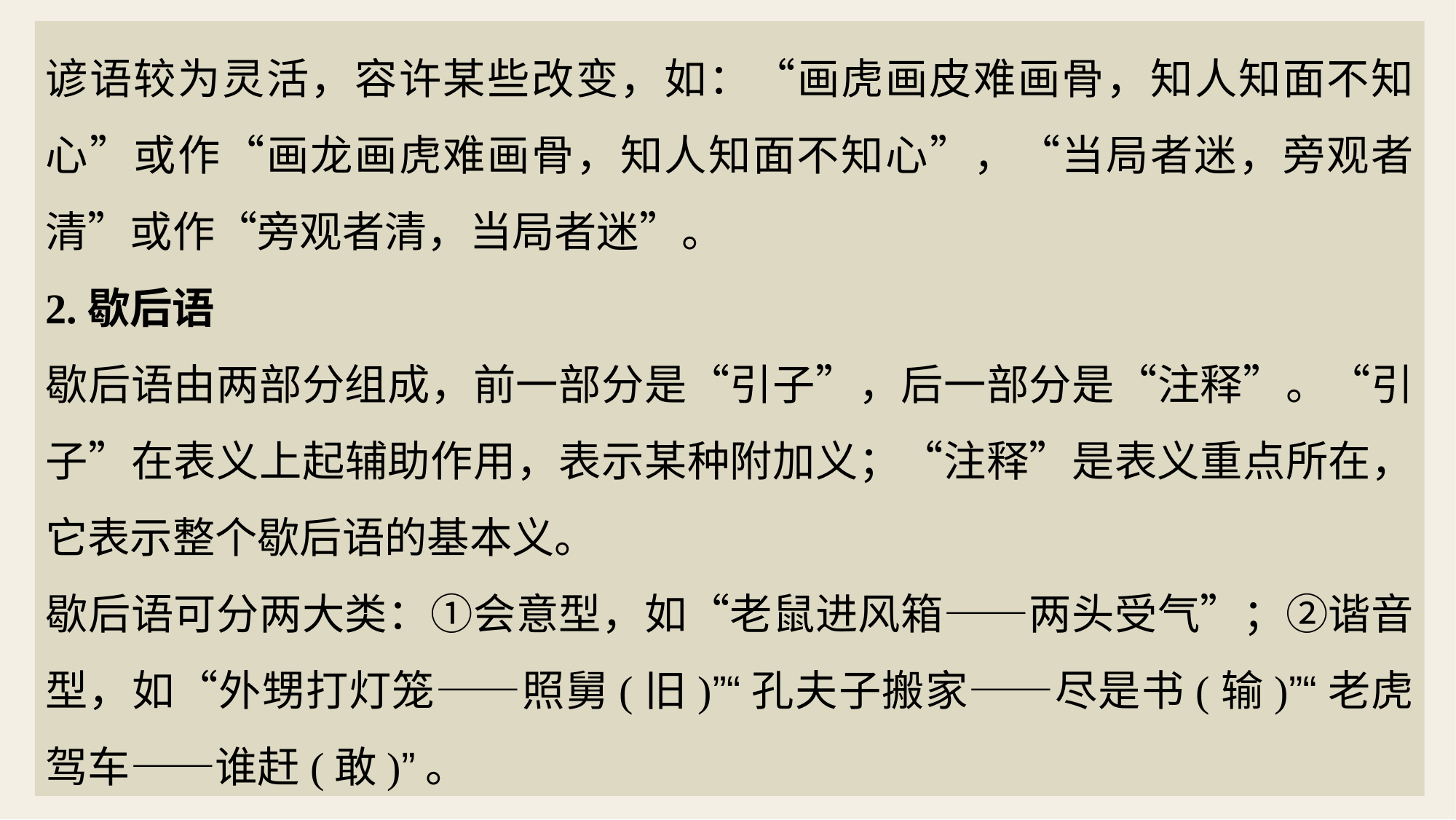

谚语较为灵活，容许某些改变，如：“画虎画皮难画骨，知人知面不知心”或作“画龙画虎难画骨，知人知面不知心”，“当局者迷，旁观者清”或作“旁观者清，当局者迷”。
2.歇后语
歇后语由两部分组成，前一部分是“引子”，后一部分是“注释”。“引子”在表义上起辅助作用，表示某种附加义；“注释”是表义重点所在，它表示整个歇后语的基本义。
歇后语可分两大类：①会意型，如“老鼠进风箱——两头受气”；②谐音型，如“外甥打灯笼——照舅(旧)”“孔夫子搬家——尽是书(输)”“老虎驾车——谁赶(敢)”。